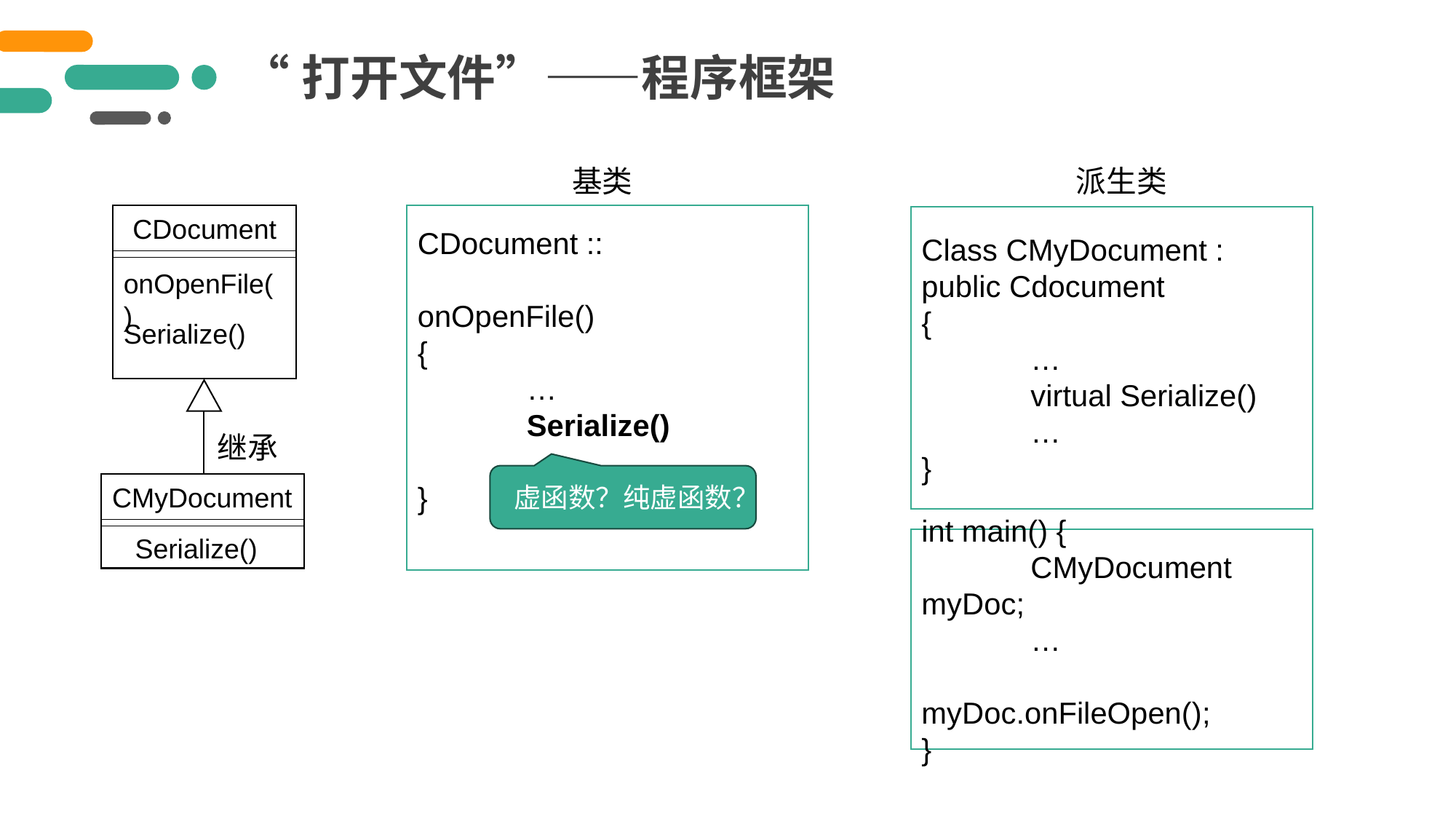

“打开文件”——程序框架
基类
派生类

CDocument ::

onOpenFile()
{
	…
	Serialize()
	…
}

CDocument
Class CMyDocument : public Cdocument
{
	…
	virtual Serialize()
	…
}
onOpenFile()
Serialize()

继承
虚函数？纯虚函数？

CMyDocument
Serialize()
int main() {
	CMyDocument myDoc;
	…
	myDoc.onFileOpen();
}